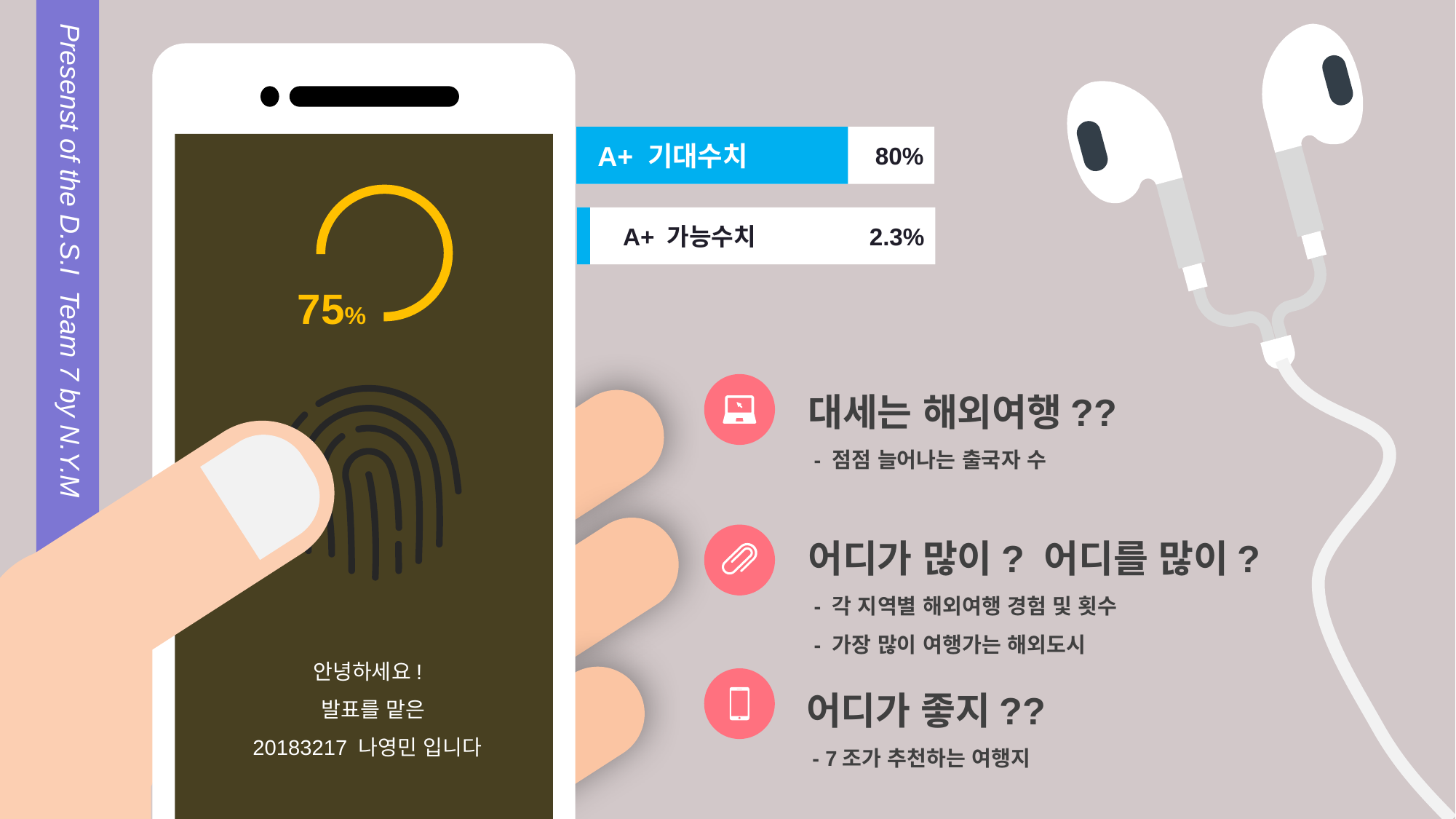

Presenst of the D.S.I  Team 7 by N.Y.M

80%
A+ 기대수치

   A+ 가능수치                2.3%

75%

대세는 해외여행??
 - 점점 늘어나는 출국자 수

어디가 많이? 어디를 많이?
 - 각 지역별 해외여행 경험 및 횟수
 - 가장 많이 여행가는 해외도시

안녕하세요!
 발표를 맡은
20183217 나영민 입니다

어디가 좋지??
 - 7조가 추천하는 여행지